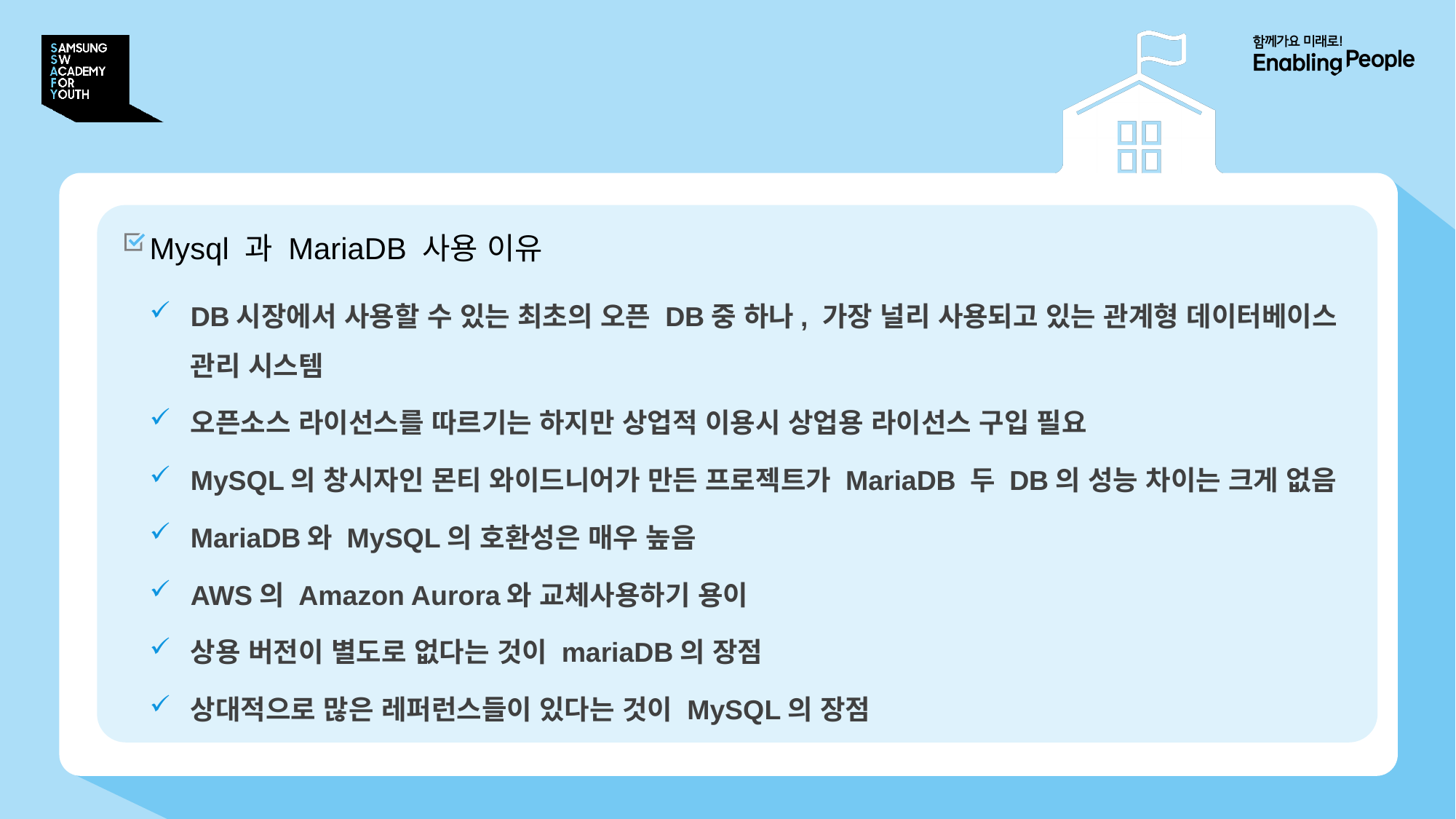

# 1. 과제 개요

Mysql 과 MariaDB 사용 이유
DB시장에서 사용할 수 있는 최초의 오픈 DB중 하나, 가장 널리 사용되고 있는 관계형 데이터베이스 관리 시스템
오픈소스 라이선스를 따르기는 하지만 상업적 이용시 상업용 라이선스 구입 필요
MySQL의 창시자인 몬티 와이드니어가 만든 프로젝트가 MariaDB 두 DB의 성능 차이는 크게 없음
MariaDB와 MySQL의 호환성은 매우 높음
AWS의 Amazon Aurora와 교체사용하기 용이
상용 버전이 별도로 없다는 것이 mariaDB의 장점
상대적으로 많은 레퍼런스들이 있다는 것이 MySQL의 장점